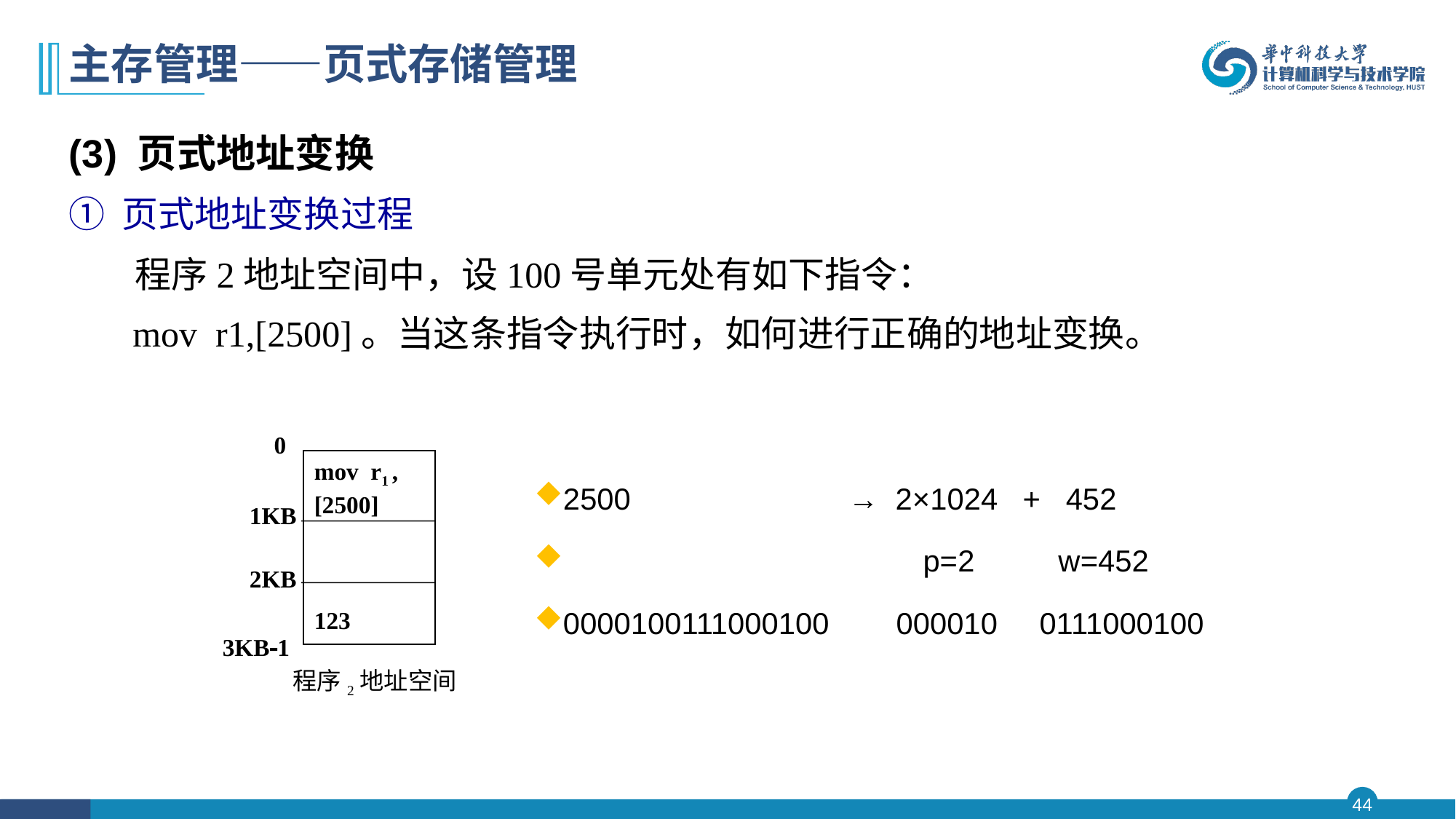

# 主存管理——页式存储管理
(3) 页式地址变换
① 页式地址变换过程
       程序2地址空间中，设100号单元处有如下指令：
       mov  r1,[2500]。当这条指令执行时，如何进行正确的地址变换。
0
mov  r1 ,
[2500]

123
1KB

2KB

3KB−1
程序2地址空间
2500                          →  2×1024   +   452
                                           p=2          w=452
0000100111000100        000010     0111000100